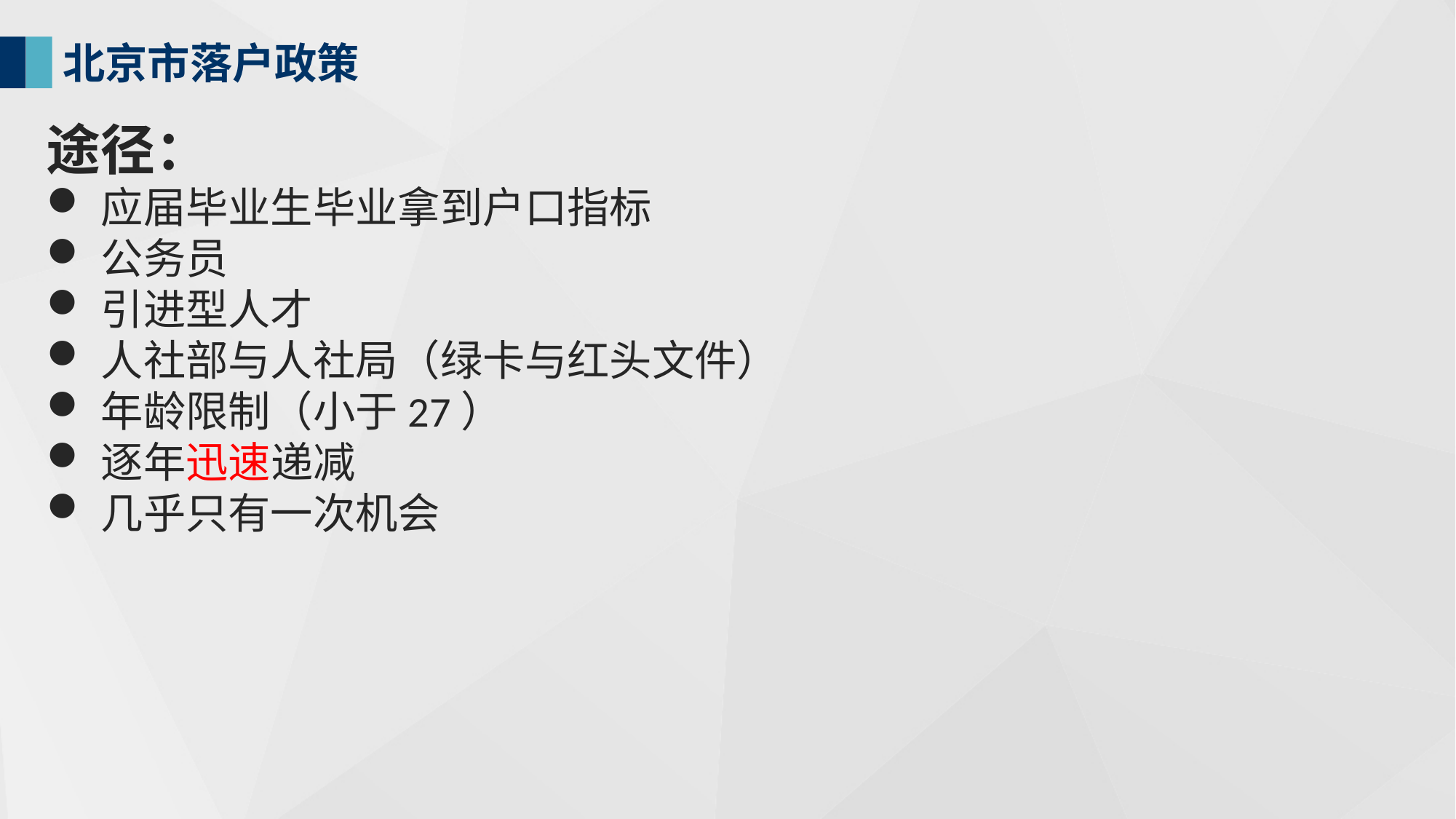

北京市落户政策

途径：
应届毕业生毕业拿到户口指标
公务员
引进型人才
人社部与人社局（绿卡与红头文件）
年龄限制（小于27）
逐年迅速递减
几乎只有一次机会

25